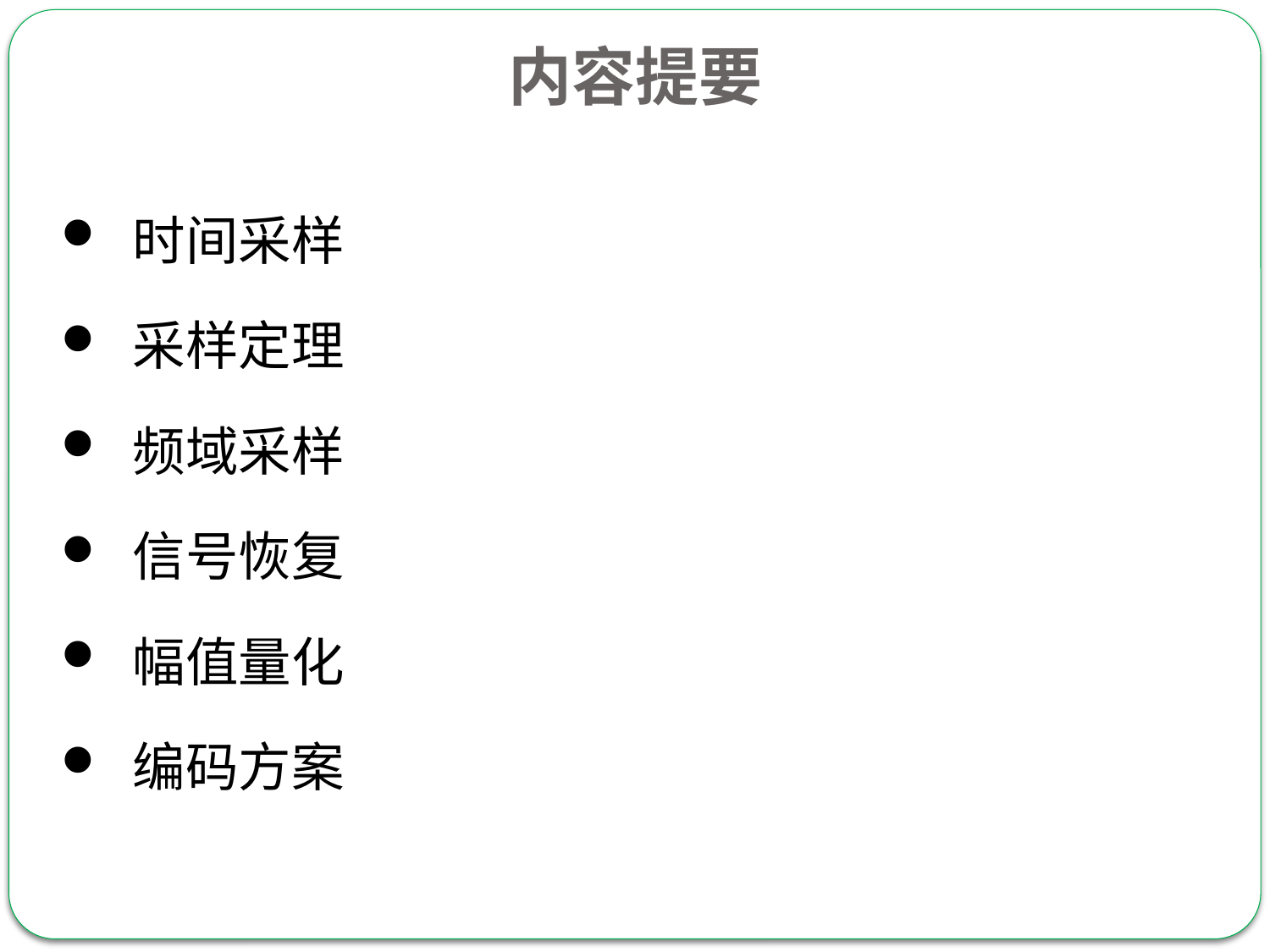

# 内容提要
时间采样
采样定理
频域采样
信号恢复
幅值量化
编码方案